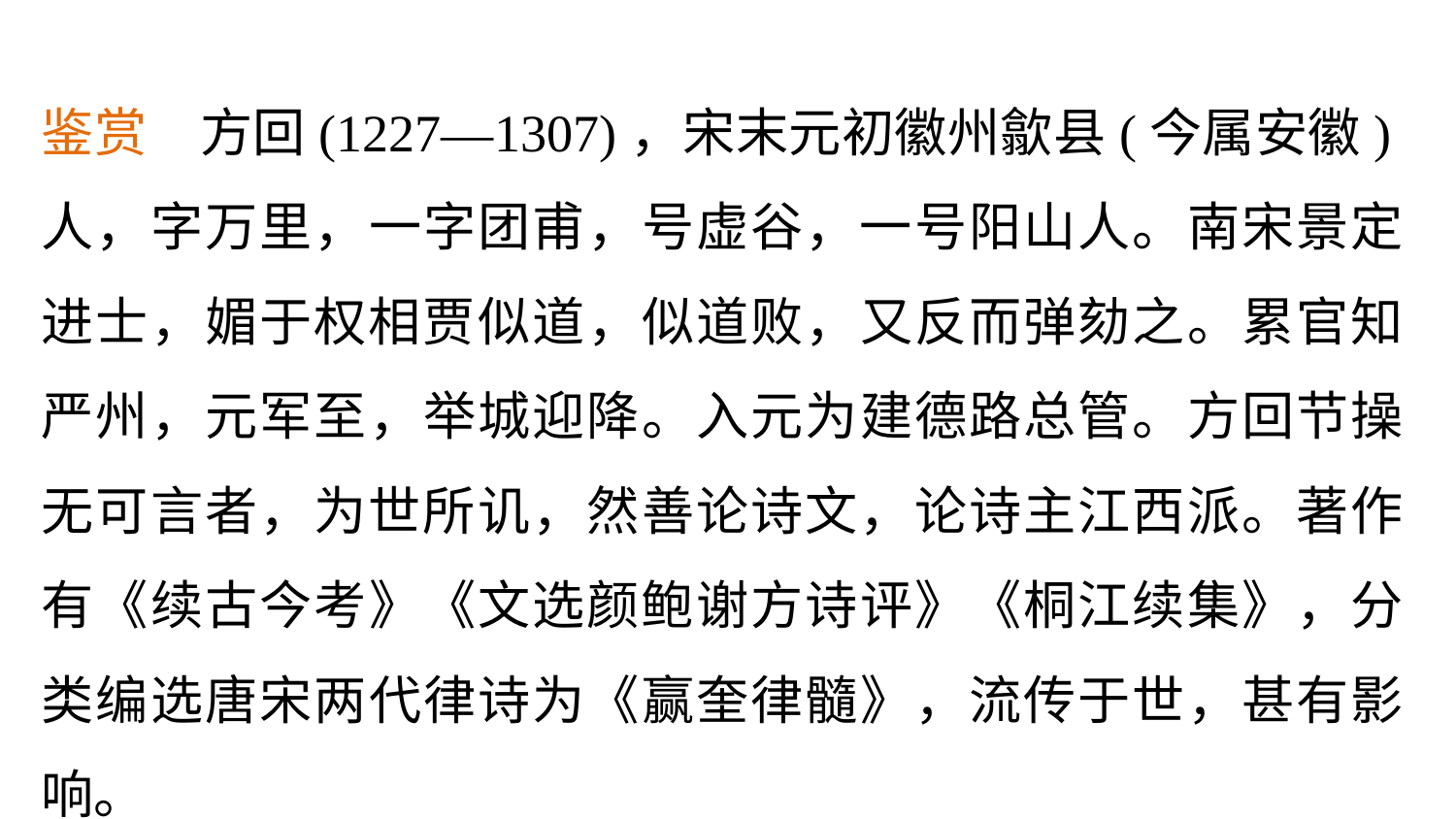

鉴赏　方回(1227—1307)，宋末元初徽州歙县(今属安徽)人，字万里，一字团甫，号虚谷，一号阳山人。南宋景定进士，媚于权相贾似道，似道败，又反而弹劾之。累官知严州，元军至，举城迎降。入元为建德路总管。方回节操无可言者，为世所讥，然善论诗文，论诗主江西派。著作有《续古今考》《文选颜鲍谢方诗评》《桐江续集》，分类编选唐宋两代律诗为《赢奎律髓》，流传于世，甚有影响。